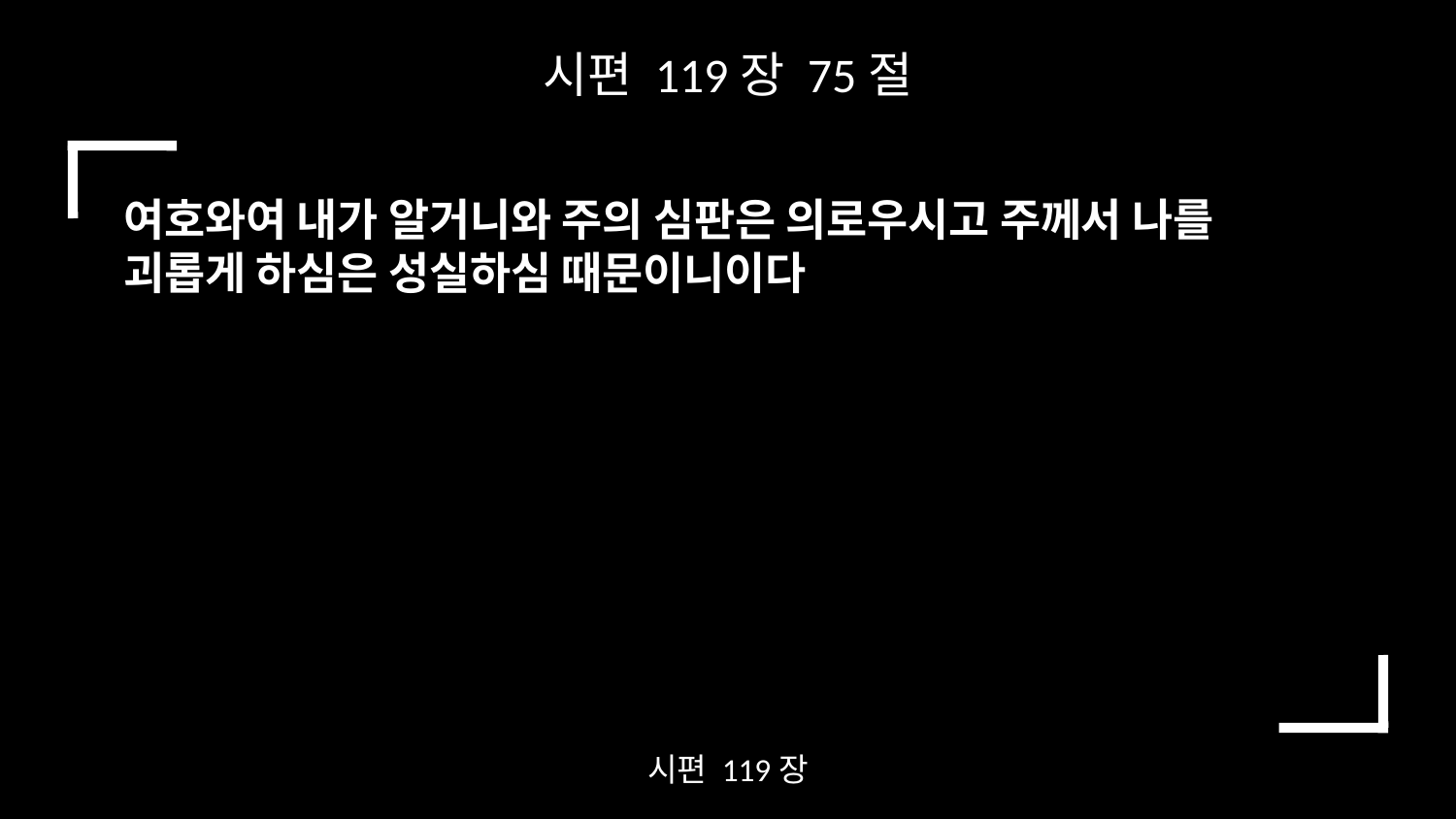

시편 119장 75절

여호와여 내가 알거니와 주의 심판은 의로우시고 주께서 나를 괴롭게 하심은 성실하심 때문이니이다

시편 119장